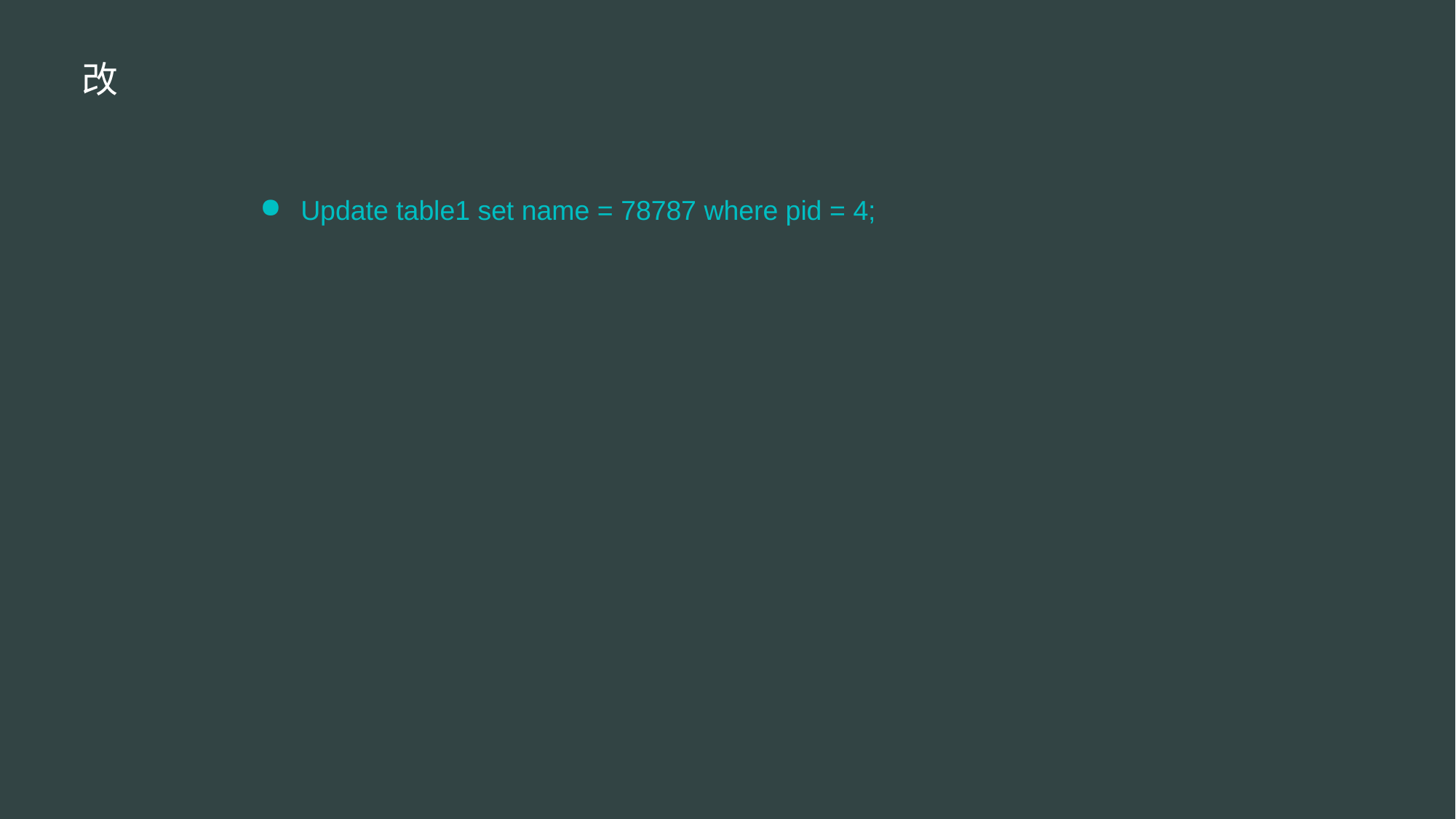

改
Update table1 set name = 78787 where pid = 4;